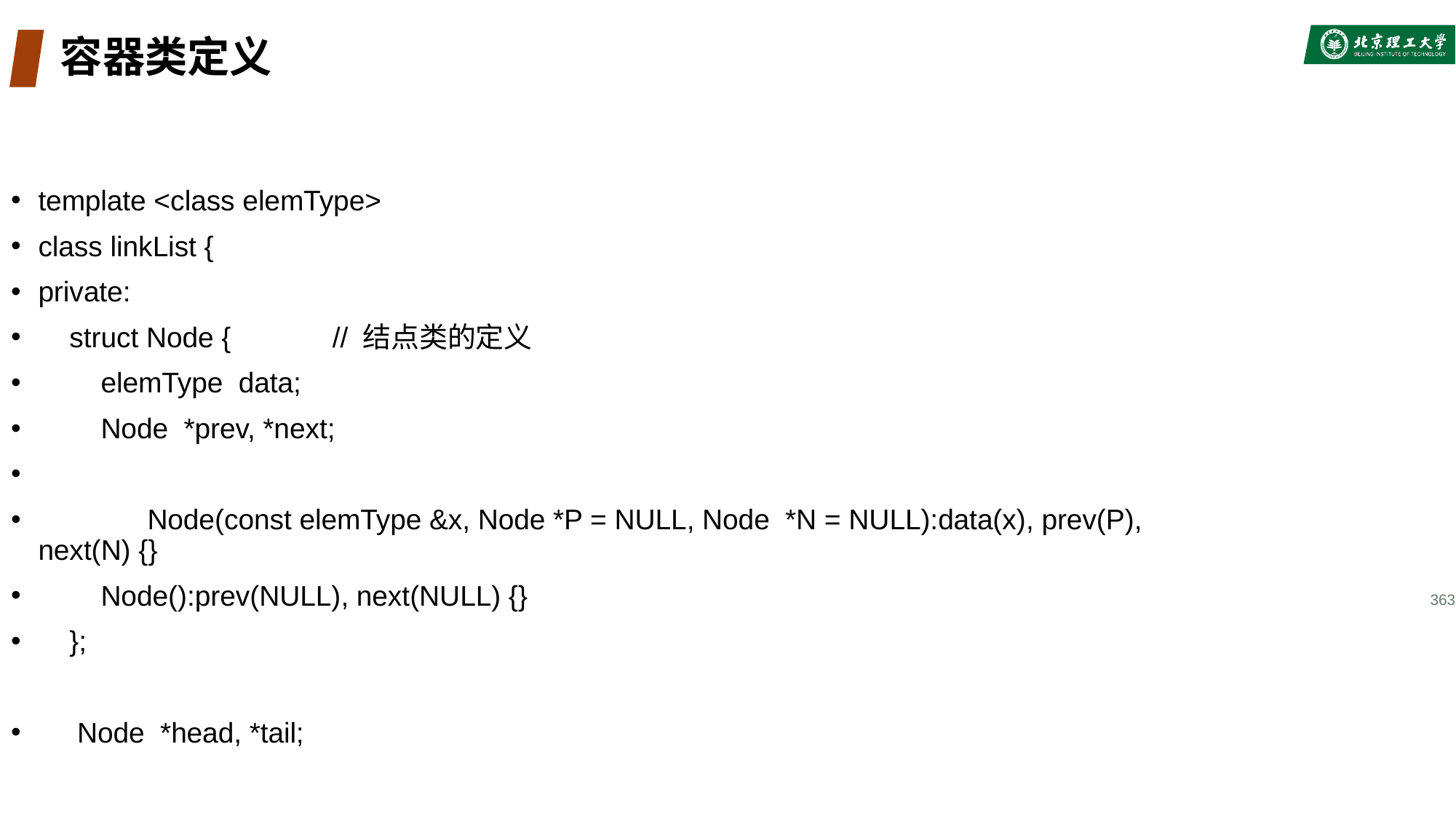

# 容器类定义
template <class elemType>
class linkList {
private:
    struct Node {             // 结点类的定义
        elemType  data;
        Node  *prev, *next;

	Node(const elemType &x, Node *P = NULL, Node  *N = NULL):data(x), prev(P), next(N) {}
        Node():prev(NULL), next(NULL) {}
    };

     Node  *head, *tail;
363